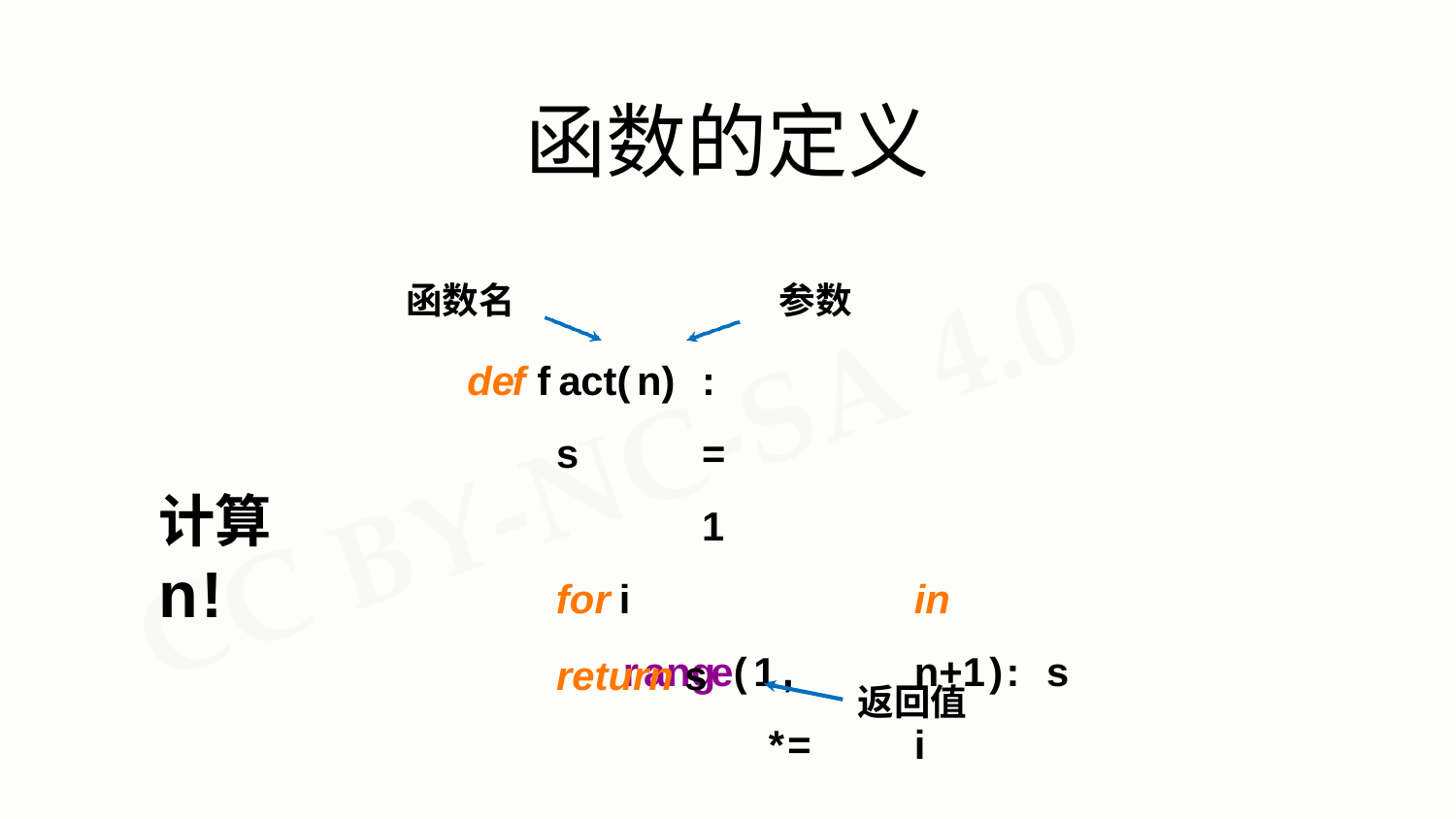

# 函数的定义
函数名	参数
def fact(n)	: s	=	1
for i		in range(1,	n+1): s	*=	i

计算 n!
return s
返回值